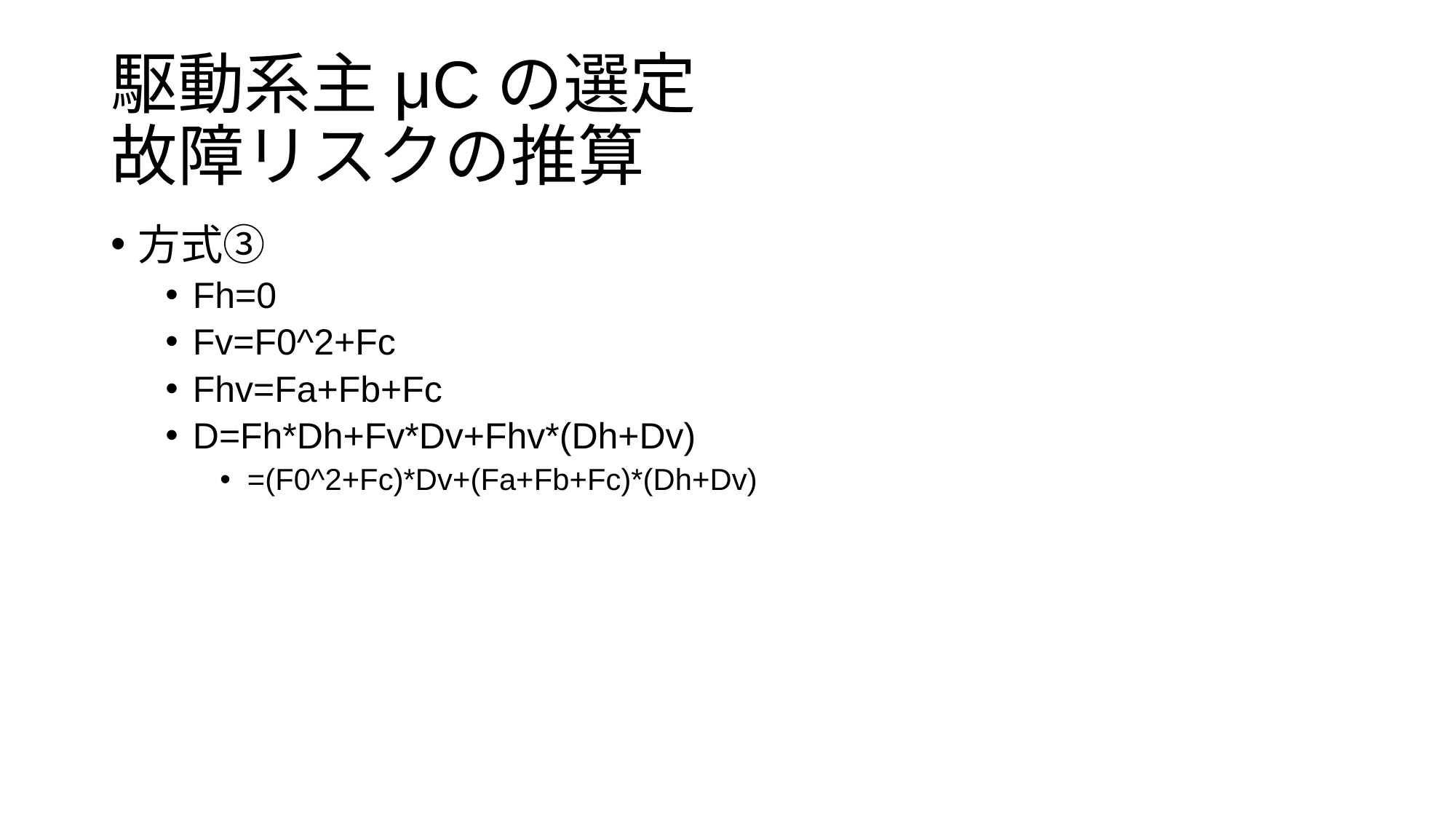

# 駆動系主μCの選定 故障リスクの推算
方式③
Fh=0
Fv=F0^2+Fc
Fhv=Fa+Fb+Fc
D=Fh*Dh+Fv*Dv+Fhv*(Dh+Dv)
=(F0^2+Fc)*Dv+(Fa+Fb+Fc)*(Dh+Dv)